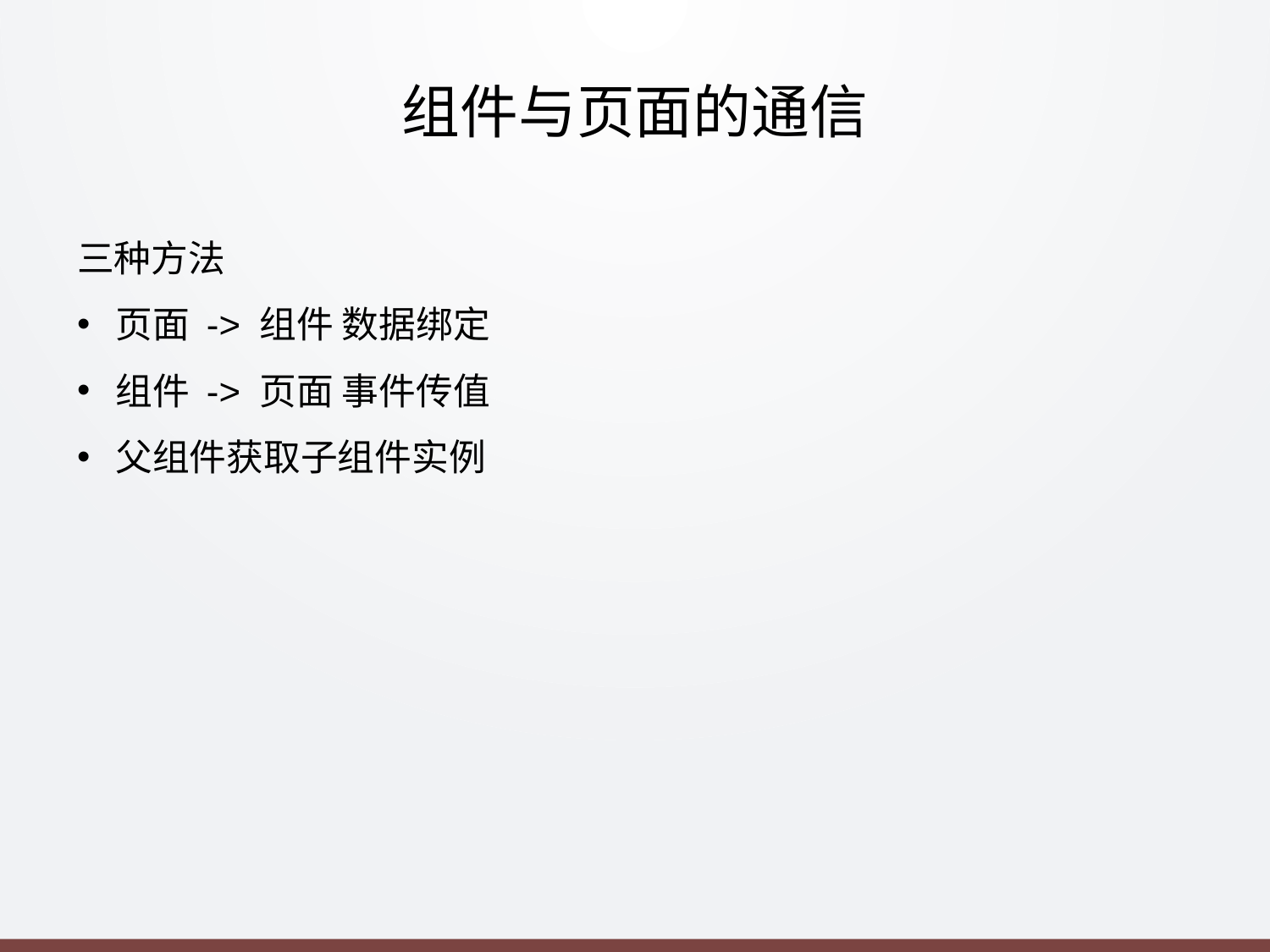

# 组件与页面的通信
三种方法
页面 -> 组件 数据绑定
组件 -> 页面 事件传值
父组件获取子组件实例